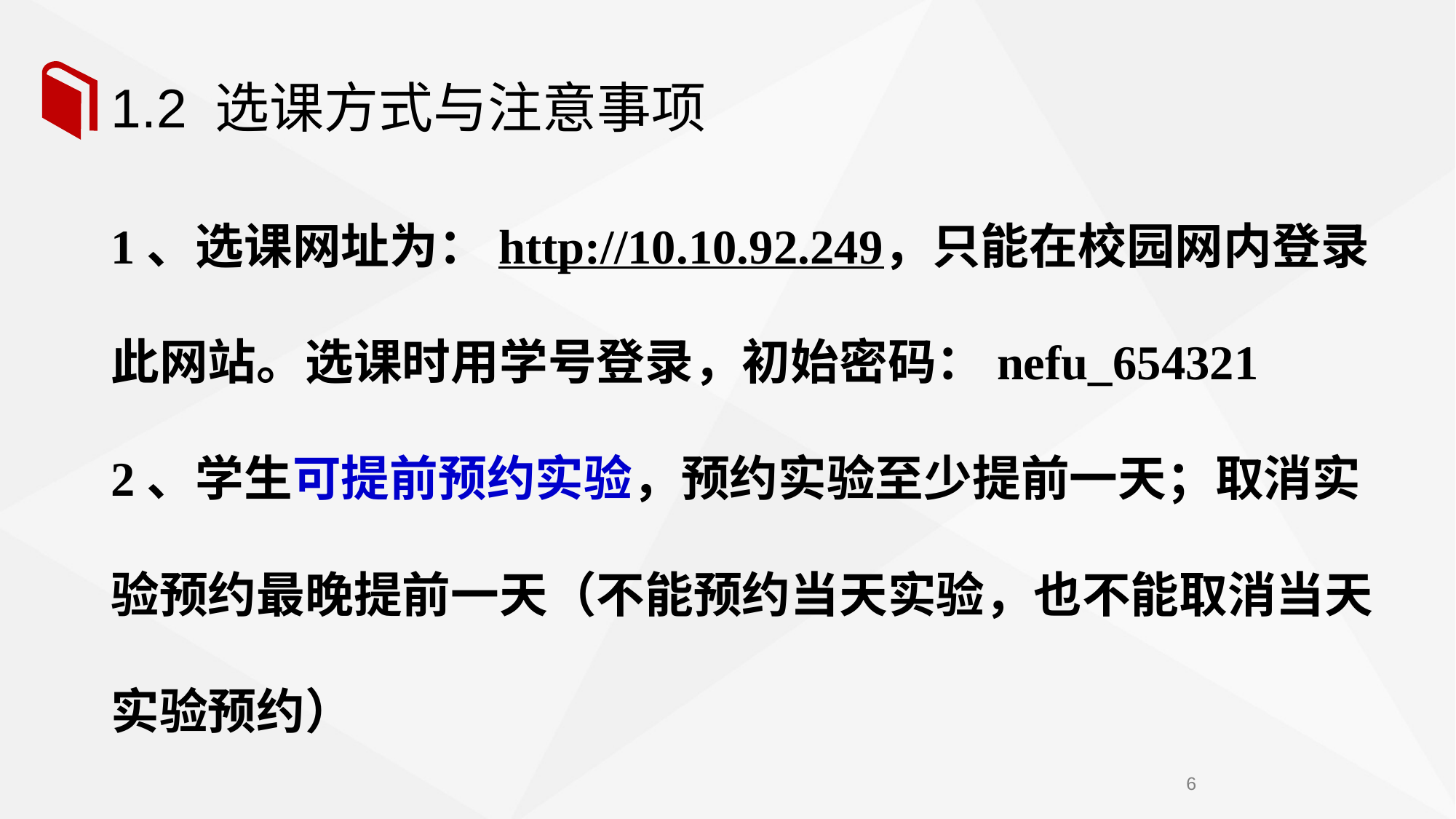

# 1.2 选课方式与注意事项
1、选课网址为：http://10.10.92.249，只能在校园网内登录此网站。选课时用学号登录，初始密码：nefu_654321
2、学生可提前预约实验，预约实验至少提前一天；取消实验预约最晚提前一天（不能预约当天实验，也不能取消当天实验预约）
6